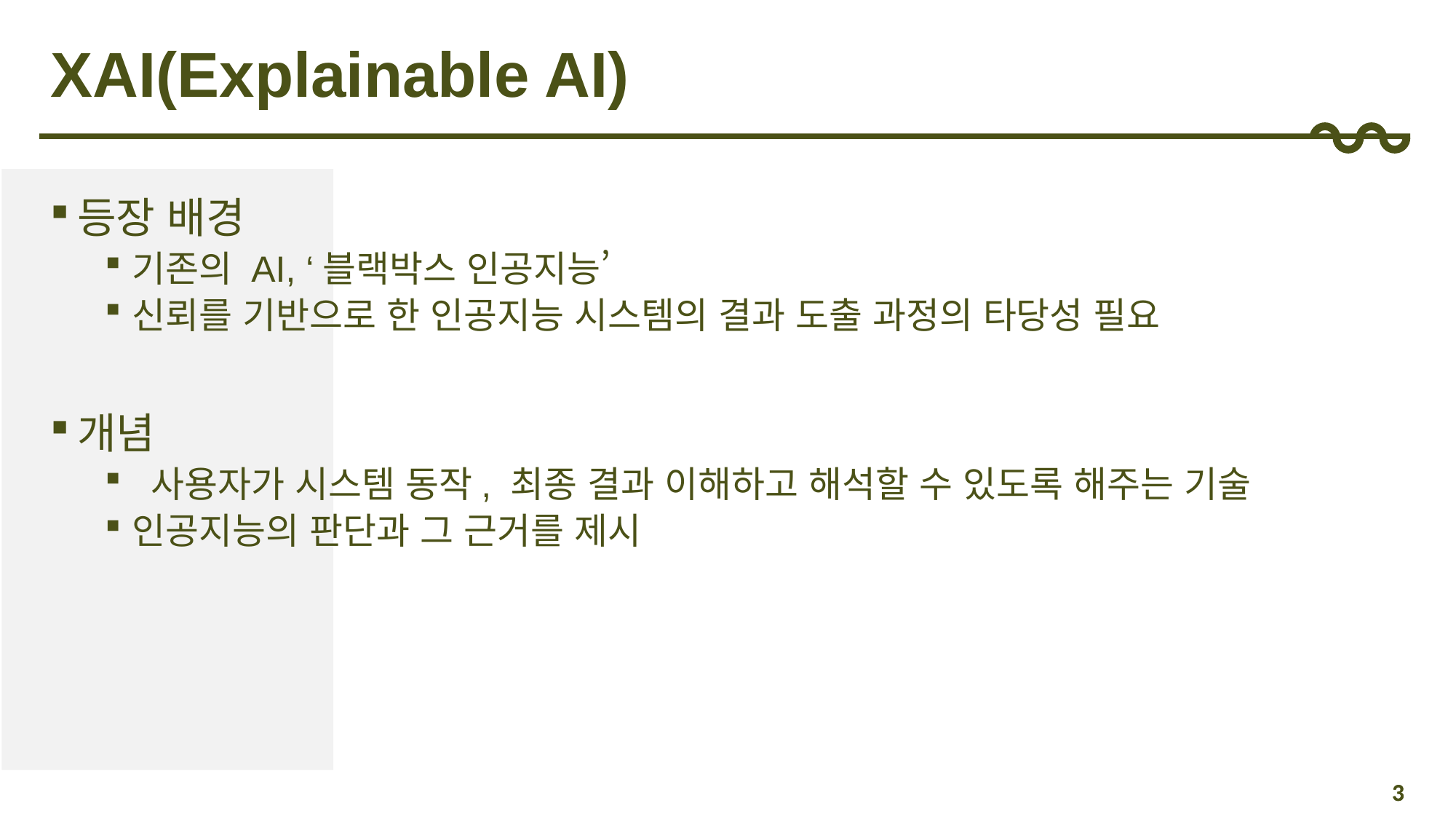

# XAI(Explainable AI)
등장 배경
기존의 AI, ‘블랙박스 인공지능’
신뢰를 기반으로 한 인공지능 시스템의 결과 도출 과정의 타당성 필요

개념
 사용자가 시스템 동작, 최종 결과 이해하고 해석할 수 있도록 해주는 기술
인공지능의 판단과 그 근거를 제시